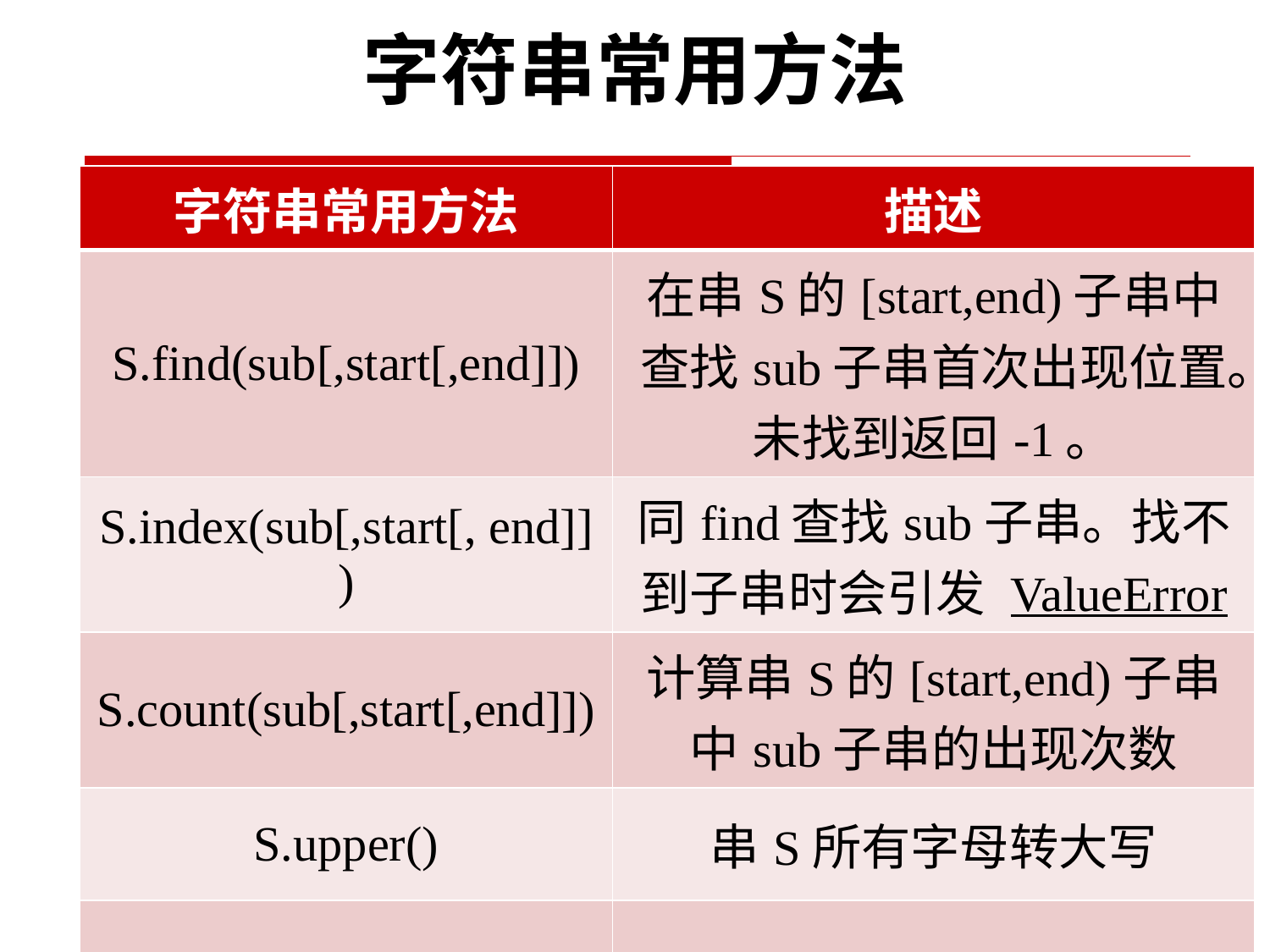

# 字符串常用方法
| 字符串常用方法 | 描述 |
| --- | --- |
| S.find(sub[,start[,end]]) | 在串S的[start,end)子串中查找sub子串首次出现位置。未找到返回-1。 |
| S.index(sub[,start[, end]]) | 同find查找sub子串。找不到子串时会引发 ValueError |
| S.count(sub[,start[,end]]) | 计算串S的[start,end)子串中sub子串的出现次数 |
| S.upper() | 串S所有字母转大写 |
| S.lower() | 串S所有字母转小写 |
81